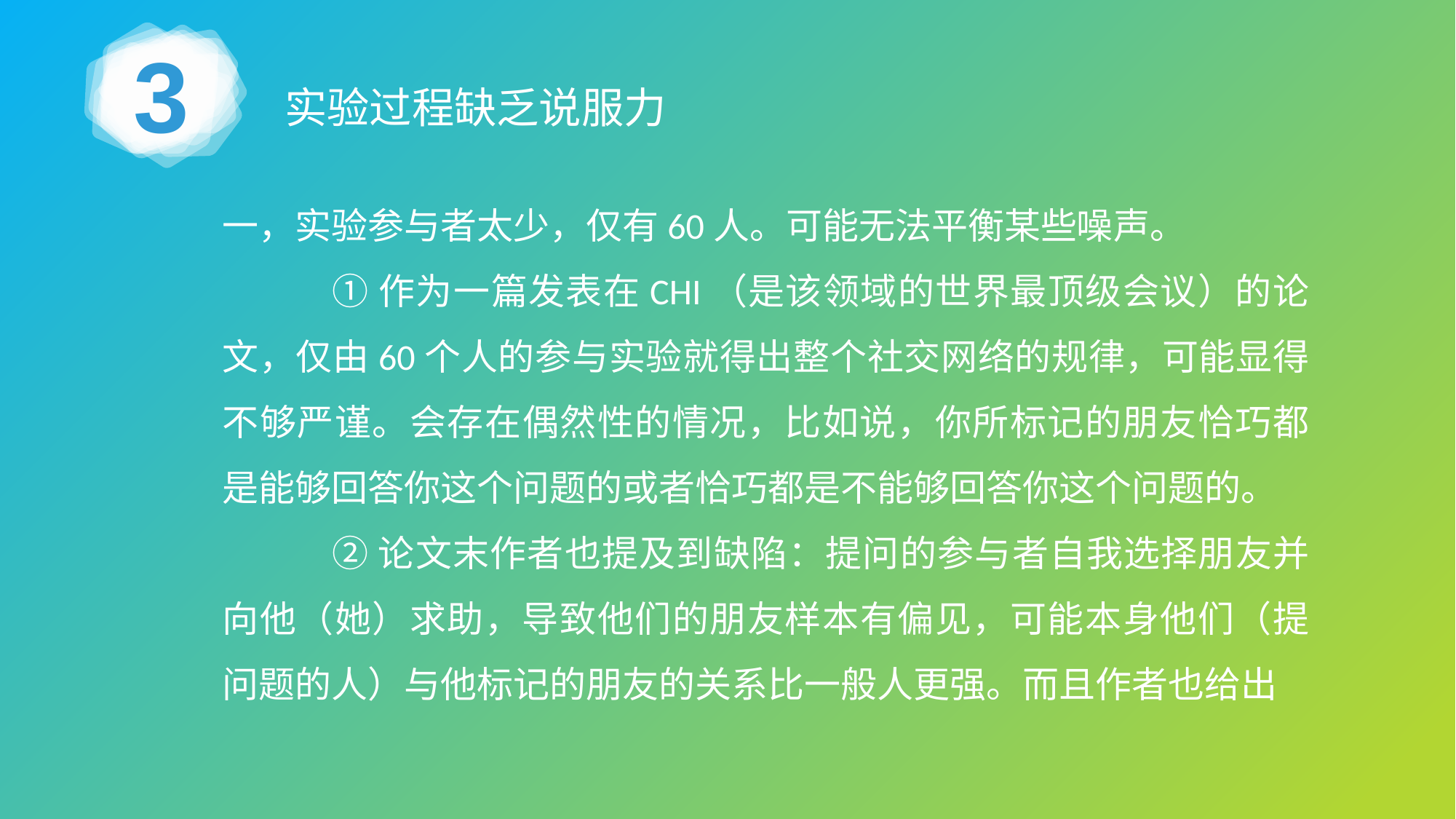

3

实验过程缺乏说服力
一，实验参与者太少，仅有60人。可能无法平衡某些噪声。
	①作为一篇发表在CHI（是该领域的世界最顶级会议）的论文，仅由60个人的参与实验就得出整个社交网络的规律，可能显得不够严谨。会存在偶然性的情况，比如说，你所标记的朋友恰巧都是能够回答你这个问题的或者恰巧都是不能够回答你这个问题的。
	②论文末作者也提及到缺陷：提问的参与者自我选择朋友并向他（她）求助，导致他们的朋友样本有偏见，可能本身他们（提问题的人）与他标记的朋友的关系比一般人更强。而且作者也给出